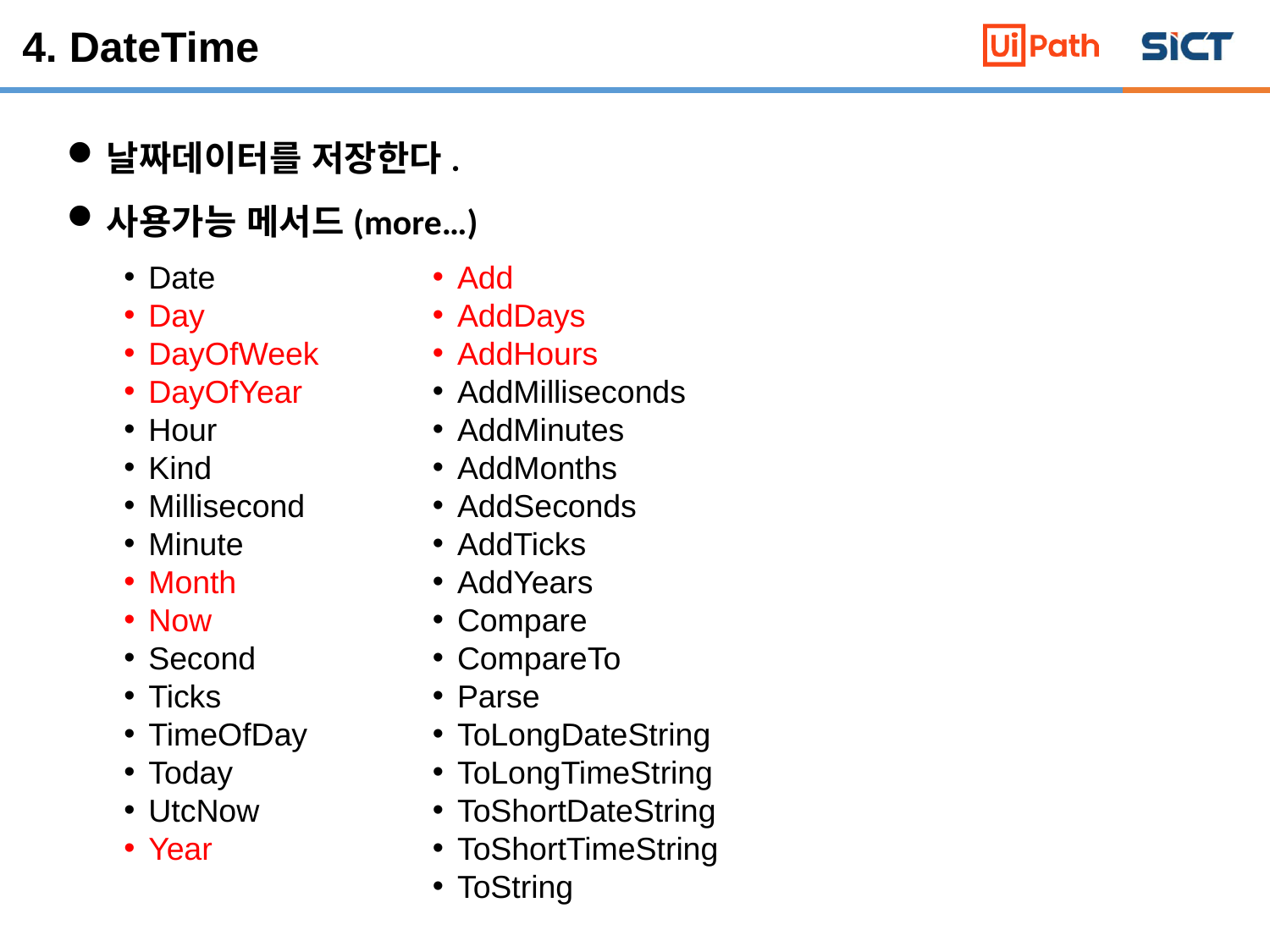

4. DateTime
날짜데이터를 저장한다.
사용가능 메서드(more…)

Date
Day
DayOfWeek
DayOfYear
Hour
Kind
Millisecond
Minute
Month
Now
Second
Ticks
TimeOfDay
Today
UtcNow
Year
Add
AddDays
AddHours
AddMilliseconds
AddMinutes
AddMonths
AddSeconds
AddTicks
AddYears
Compare
CompareTo
Parse
ToLongDateString
ToLongTimeString
ToShortDateString
ToShortTimeString
ToString